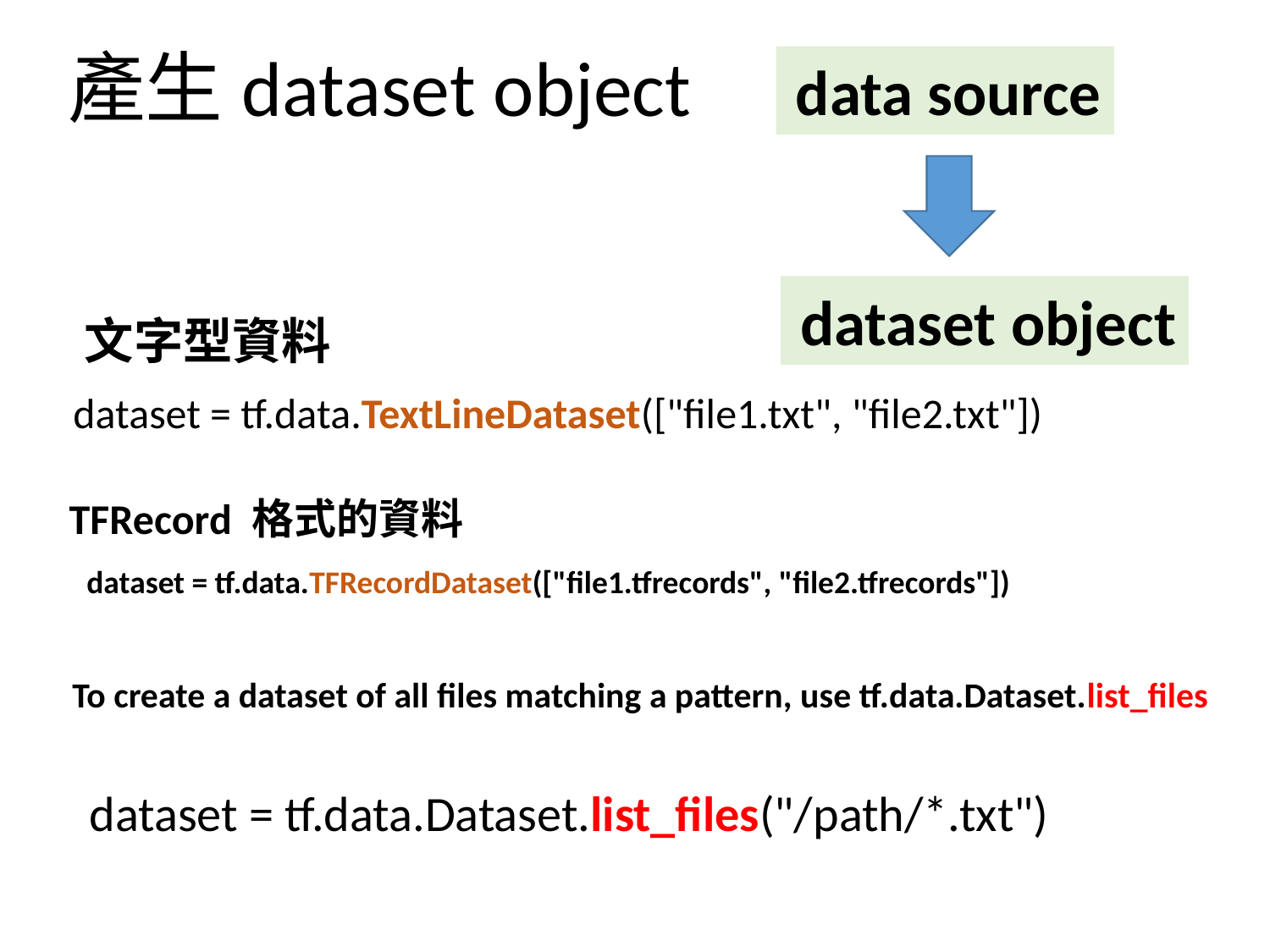

# 產生dataset object
 data source

 dataset object
文字型資料
dataset = tf.data.TextLineDataset(["file1.txt", "file2.txt"])
TFRecord 格式的資料
dataset = tf.data.TFRecordDataset(["file1.tfrecords", "file2.tfrecords"])
To create a dataset of all files matching a pattern, use tf.data.Dataset.list_files
dataset = tf.data.Dataset.list_files("/path/*.txt")